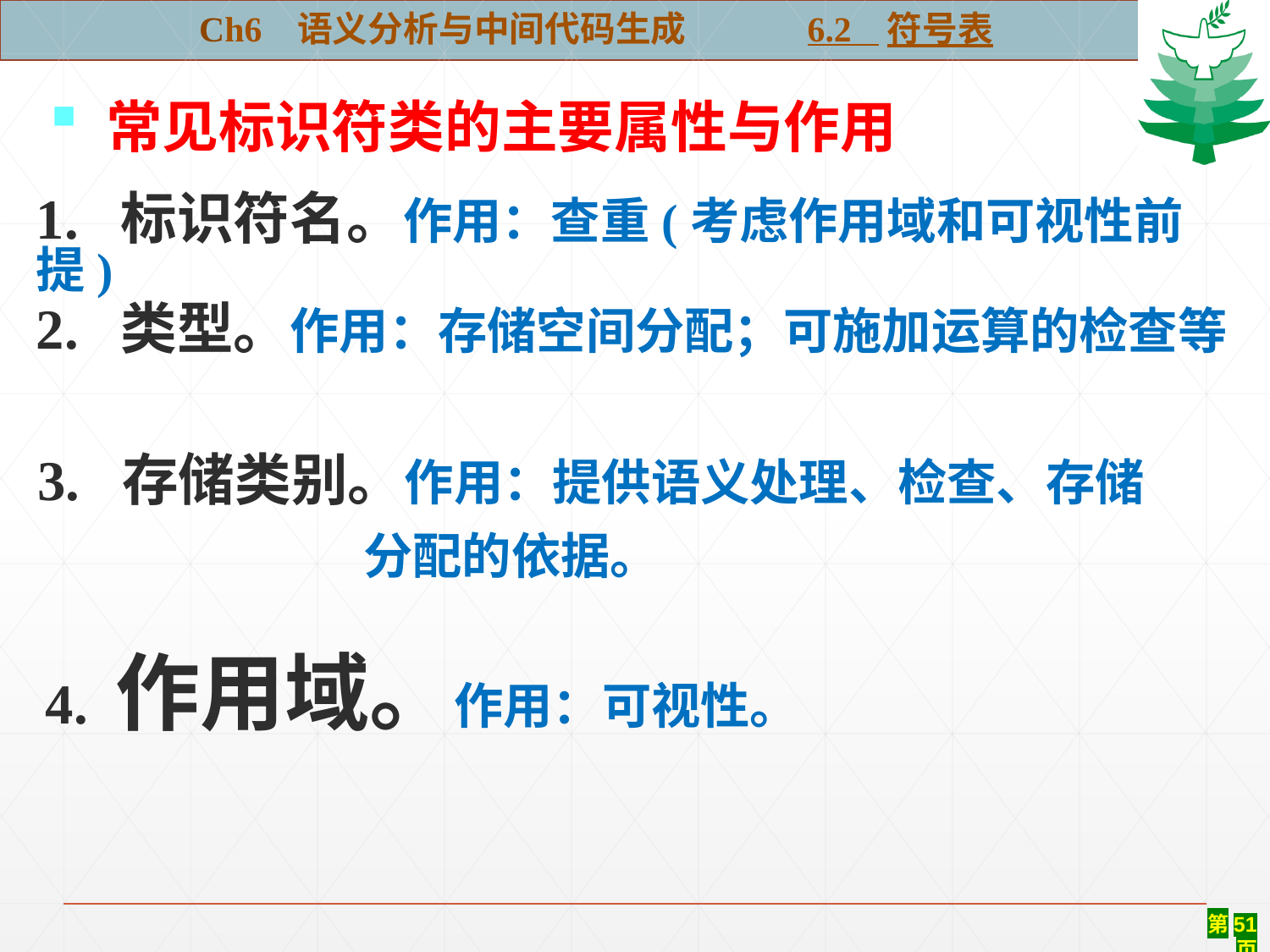

Ch6   语义分析与中间代码生成              6.2   符号表
#
 常见标识符类的主要属性与作用
1.  标识符名。作用：查重(考虑作用域和可视性前提)
2.  类型。作用：存储空间分配；可施加运算的检查等
3.  存储类别。作用：提供语义处理、检查、存储
                            分配的依据。
4. 作用域。作用：可视性。